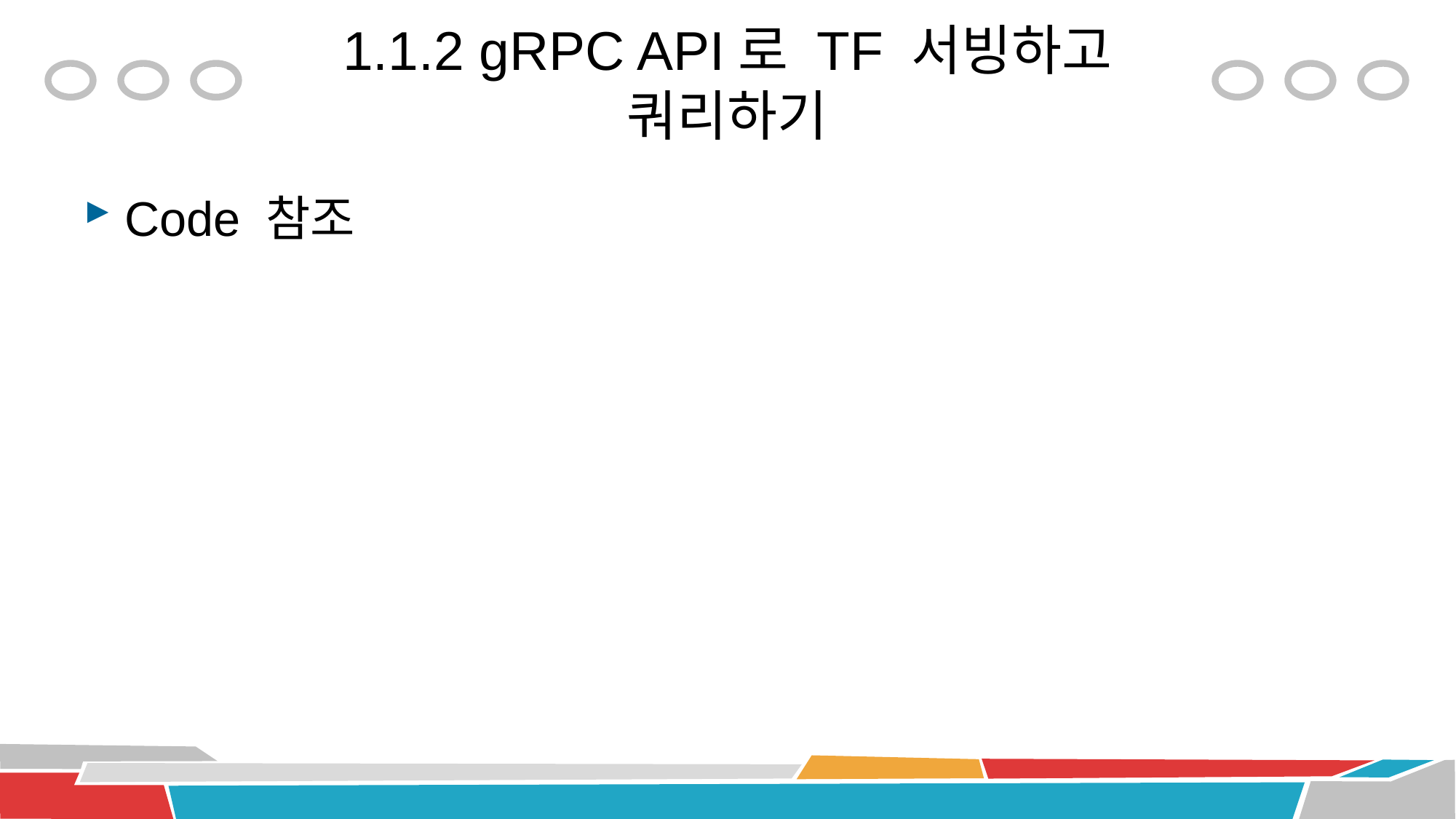

# 1.1.2 gRPC API로 TF 서빙하고 쿼리하기
Code 참조